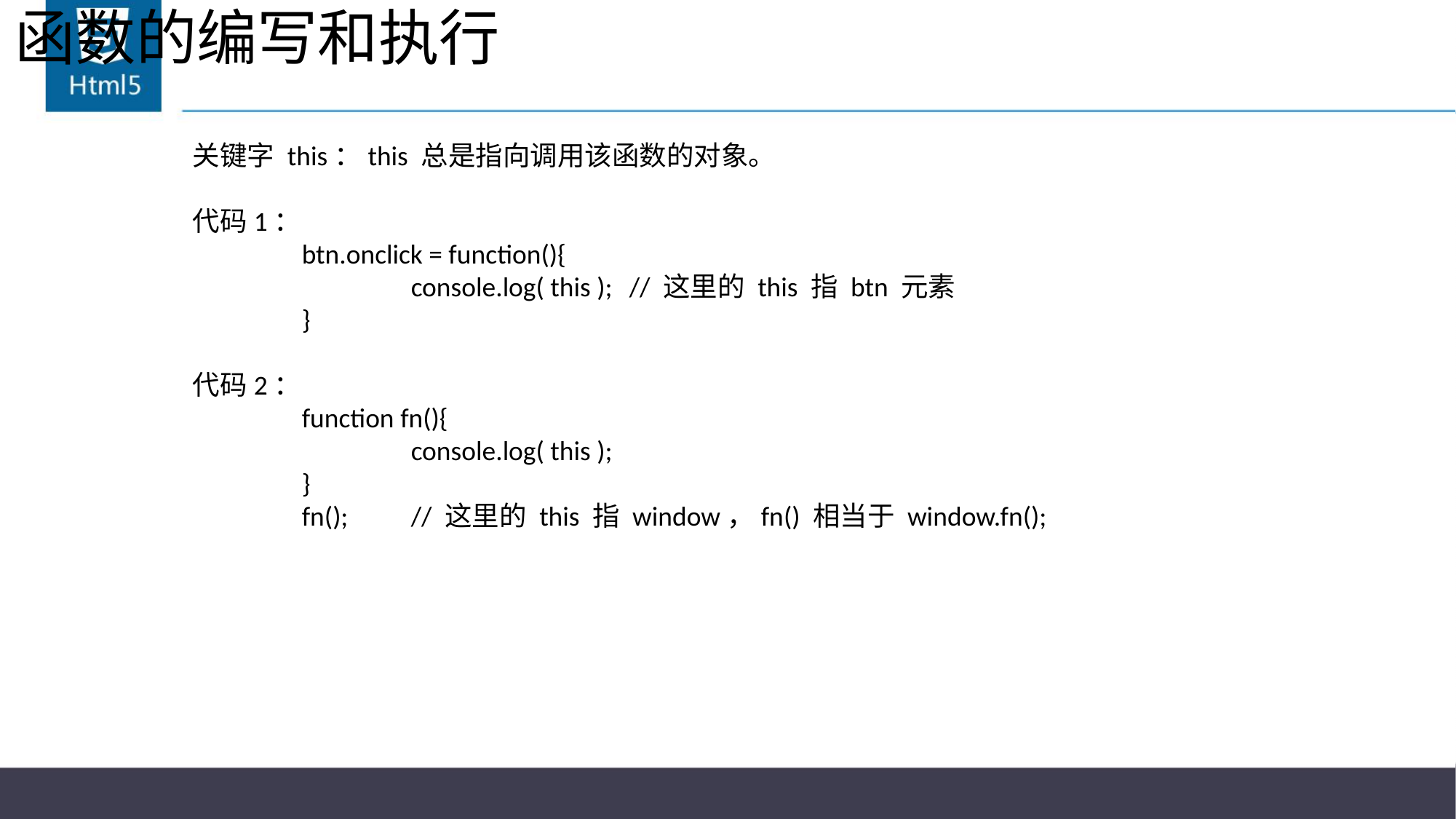

# 函数的编写和执行
关键字 this：this 总是指向调用该函数的对象。

代码1：
	btn.onclick = function(){
		console.log( this );	// 这里的 this 指 btn 元素
	}

代码2：
	function fn(){
		console.log( this );
	}
	fn();	// 这里的 this 指 window，fn() 相当于 window.fn();